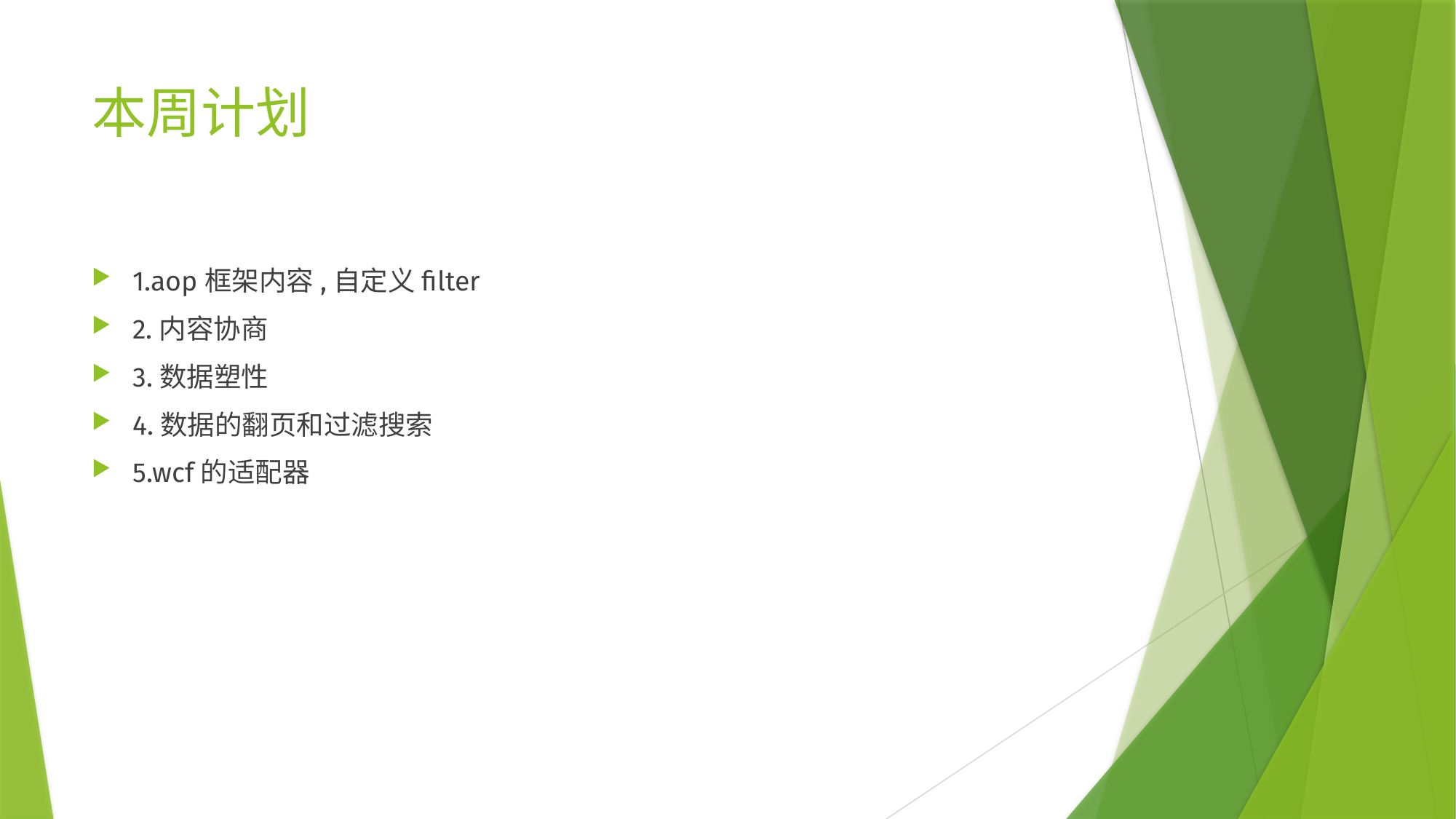

# 本周计划
1.aop框架内容,自定义filter
2.内容协商
3.数据塑性
4.数据的翻页和过滤搜索
5.wcf的适配器